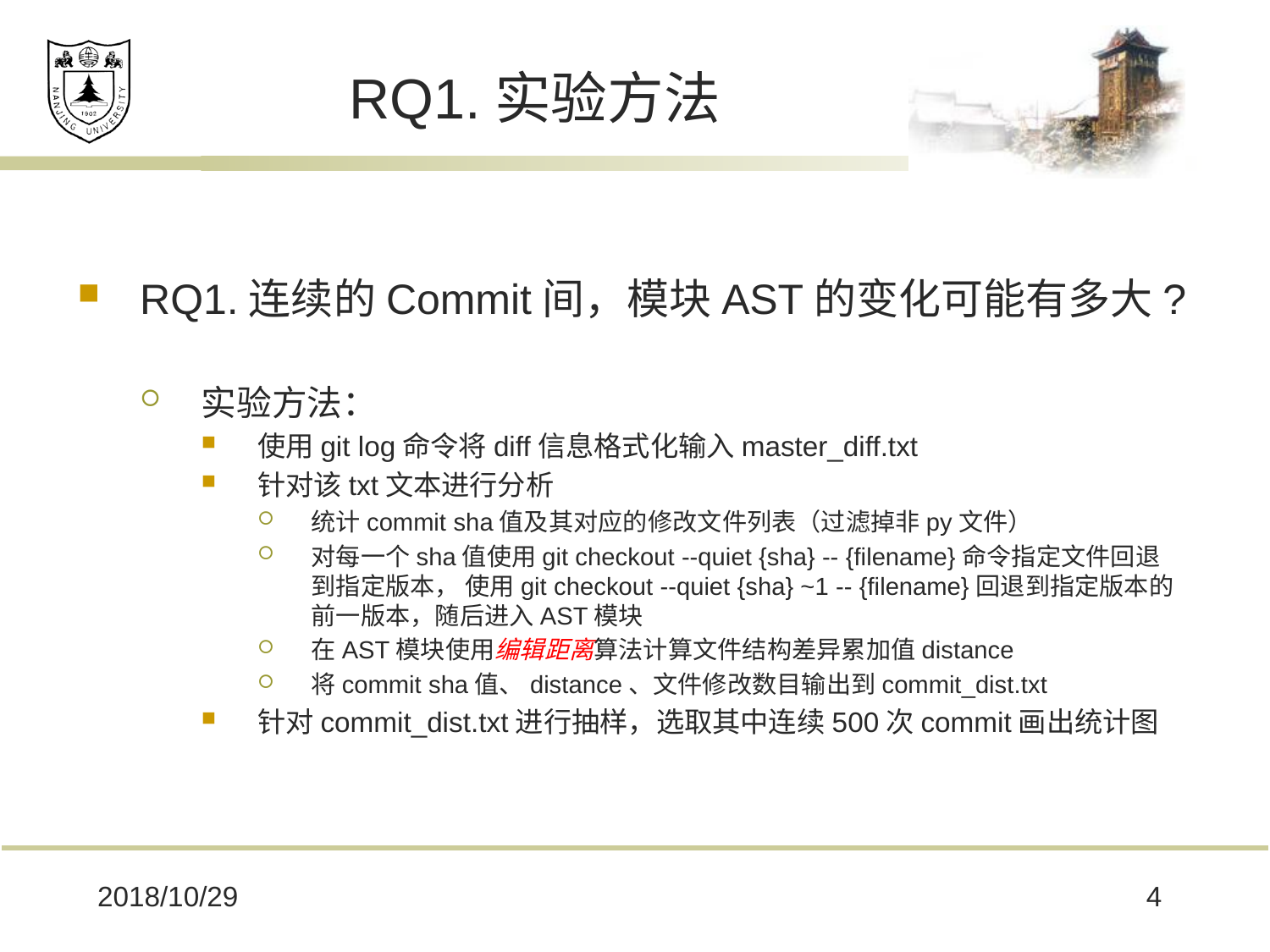

# RQ1.实验方法

RQ1.连续的Commit间，模块AST的变化可能有多大?
实验方法：
使用git log命令将diff信息格式化输入master_diff.txt
针对该txt文本进行分析
统计commit sha值及其对应的修改文件列表（过滤掉非py文件）
对每一个sha值使用git checkout --quiet {sha} -- {filename}命令指定文件回退到指定版本， 使用git checkout --quiet {sha} ~1 -- {filename}回退到指定版本的前一版本，随后进入AST模块
在AST模块使用编辑距离算法计算文件结构差异累加值distance
将commit sha值、distance、文件修改数目输出到commit_dist.txt
针对commit_dist.txt进行抽样，选取其中连续500次commit画出统计图

2018/10/29
4